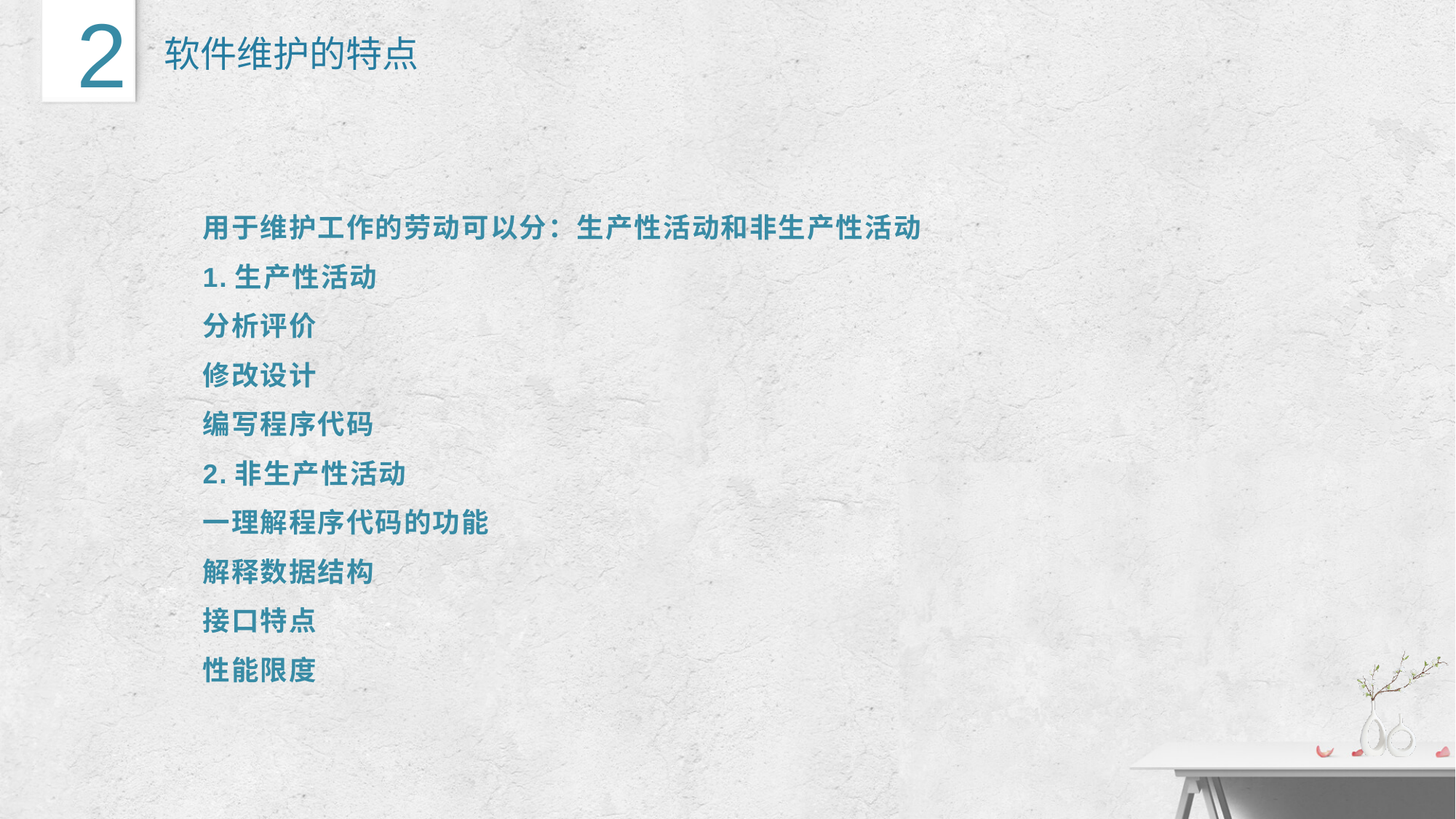

2
软件维护的特点
用于维护工作的劳动可以分：生产性活动和非生产性活动
1.生产性活动
分析评价
修改设计
编写程序代码
2.非生产性活动
一理解程序代码的功能
解释数据结构
接口特点
性能限度